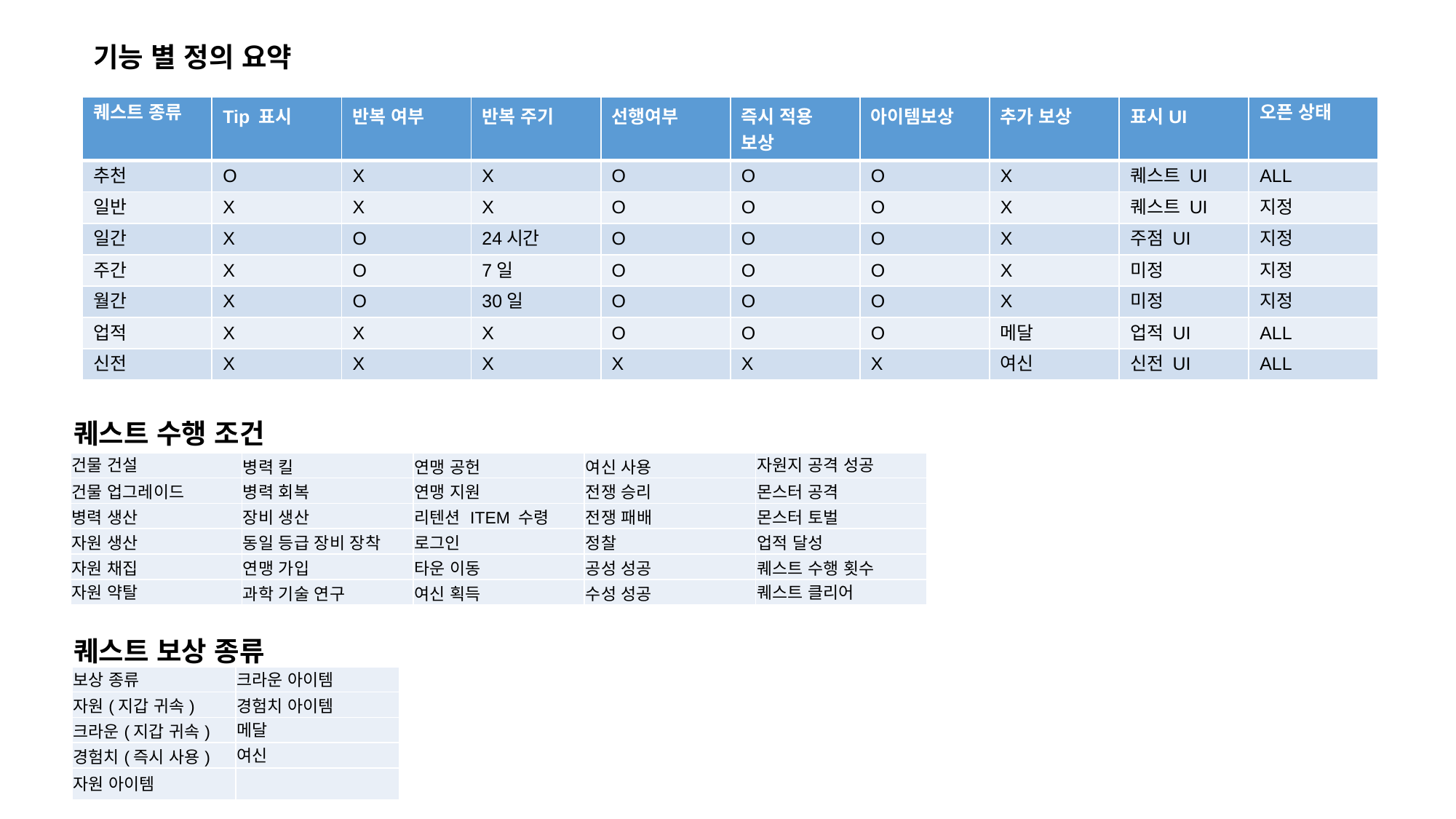

기능 별 정의 요약
| 퀘스트 종류 | Tip 표시 | 반복 여부 | 반복 주기 | 선행여부 | 즉시 적용 보상 | 아이템보상 | 추가 보상 | 표시UI | 오픈 상태 |
| --- | --- | --- | --- | --- | --- | --- | --- | --- | --- |
| 추천 | O | X | X | O | O | O | X | 퀘스트 UI | ALL |
| 일반 | X | X | X | O | O | O | X | 퀘스트 UI | 지정 |
| 일간 | X | O | 24시간 | O | O | O | X | 주점 UI | 지정 |
| 주간 | X | O | 7일 | O | O | O | X | 미정 | 지정 |
| 월간 | X | O | 30일 | O | O | O | X | 미정 | 지정 |
| 업적 | X | X | X | O | O | O | 메달 | 업적 UI | ALL |
| 신전 | X | X | X | X | X | X | 여신 | 신전 UI | ALL |
퀘스트 수행 조건
| 건물 건설 | 병력 킬 | 연맹 공헌 | 여신 사용 | 자원지 공격 성공 |
| --- | --- | --- | --- | --- |
| 건물 업그레이드 | 병력 회복 | 연맹 지원 | 전쟁 승리 | 몬스터 공격 |
| 병력 생산 | 장비 생산 | 리텐션 ITEM 수령 | 전쟁 패배 | 몬스터 토벌 |
| 자원 생산 | 동일 등급 장비 장착 | 로그인 | 정찰 | 업적 달성 |
| 자원 채집 | 연맹 가입 | 타운 이동 | 공성 성공 | 퀘스트 수행 횟수 |
| 자원 약탈 | 과학 기술 연구 | 여신 획득 | 수성 성공 | 퀘스트 클리어 |
퀘스트 보상 종류
| 보상 종류 | 크라운 아이템 |
| --- | --- |
| 자원(지갑 귀속) | 경험치 아이템 |
| 크라운(지갑 귀속) | 메달 |
| 경험치(즉시 사용) | 여신 |
| 자원 아이템 |  |